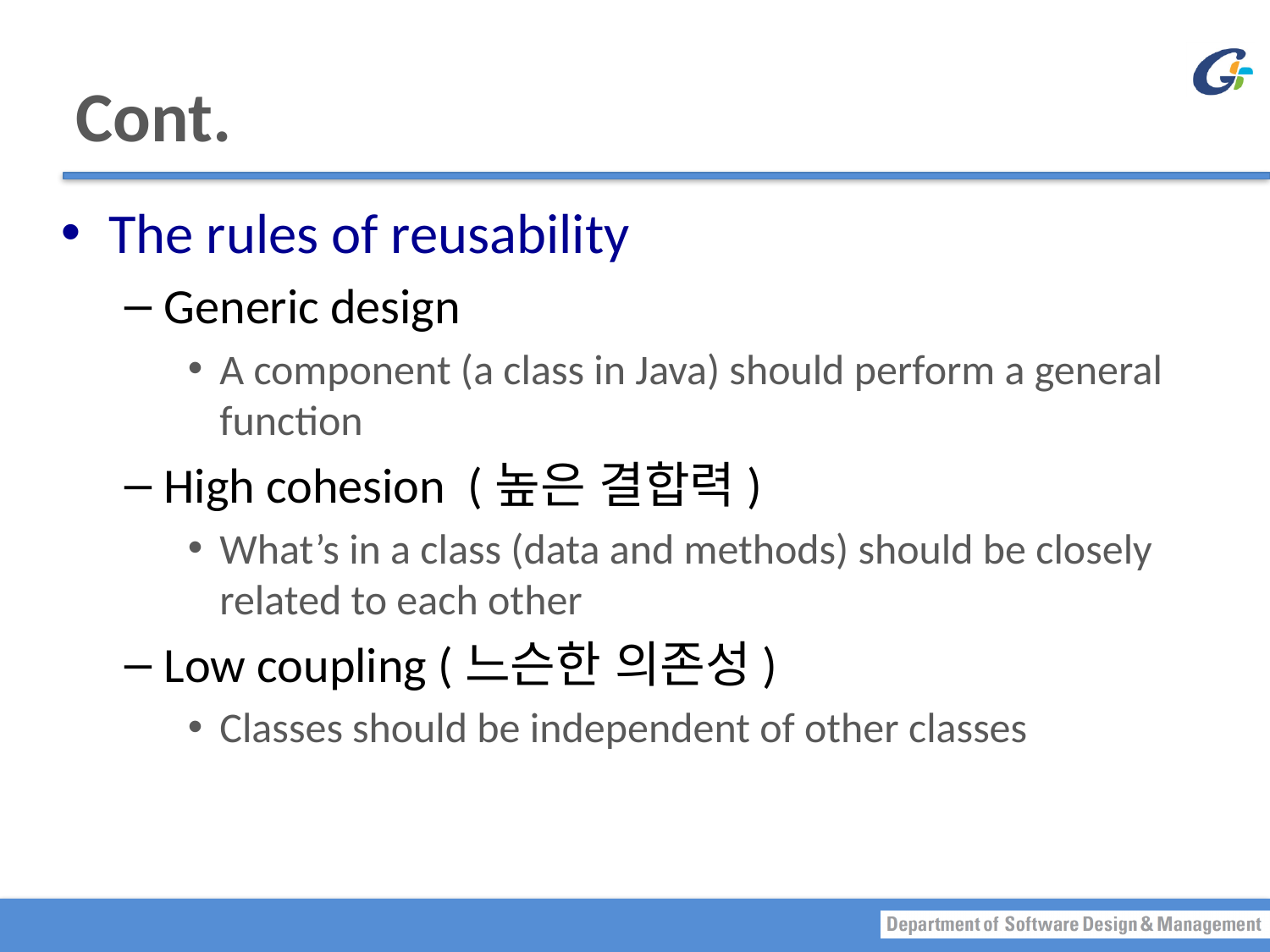

# Cont.
The rules of reusability
Generic design
A component (a class in Java) should perform a general function
High cohesion  (높은 결합력)
What’s in a class (data and methods) should be closely related to each other
Low coupling (느슨한 의존성)
Classes should be independent of other classes